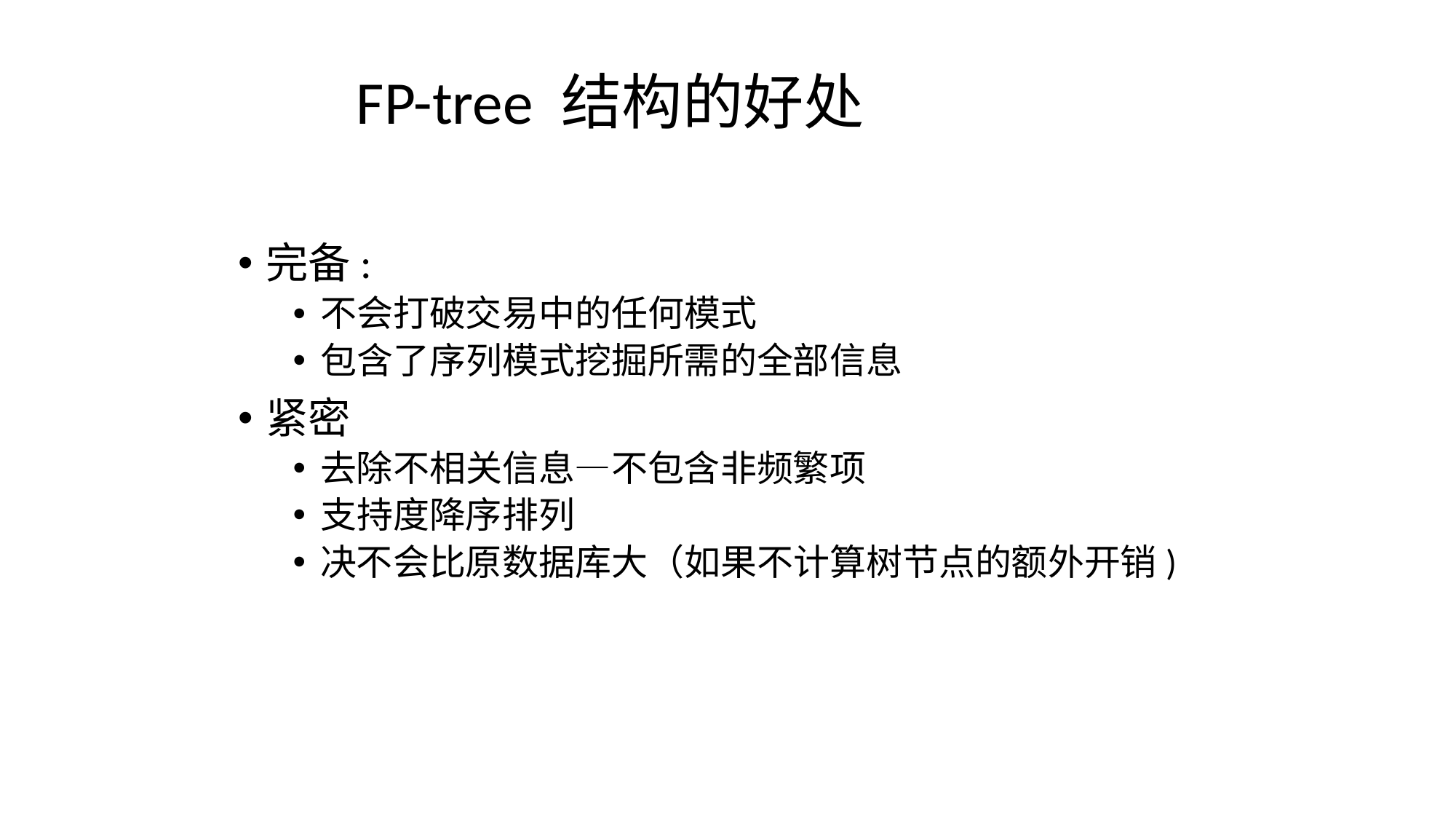

# FP-tree 结构的好处
完备:
不会打破交易中的任何模式
包含了序列模式挖掘所需的全部信息
紧密
去除不相关信息—不包含非频繁项
支持度降序排列
决不会比原数据库大（如果不计算树节点的额外开销)